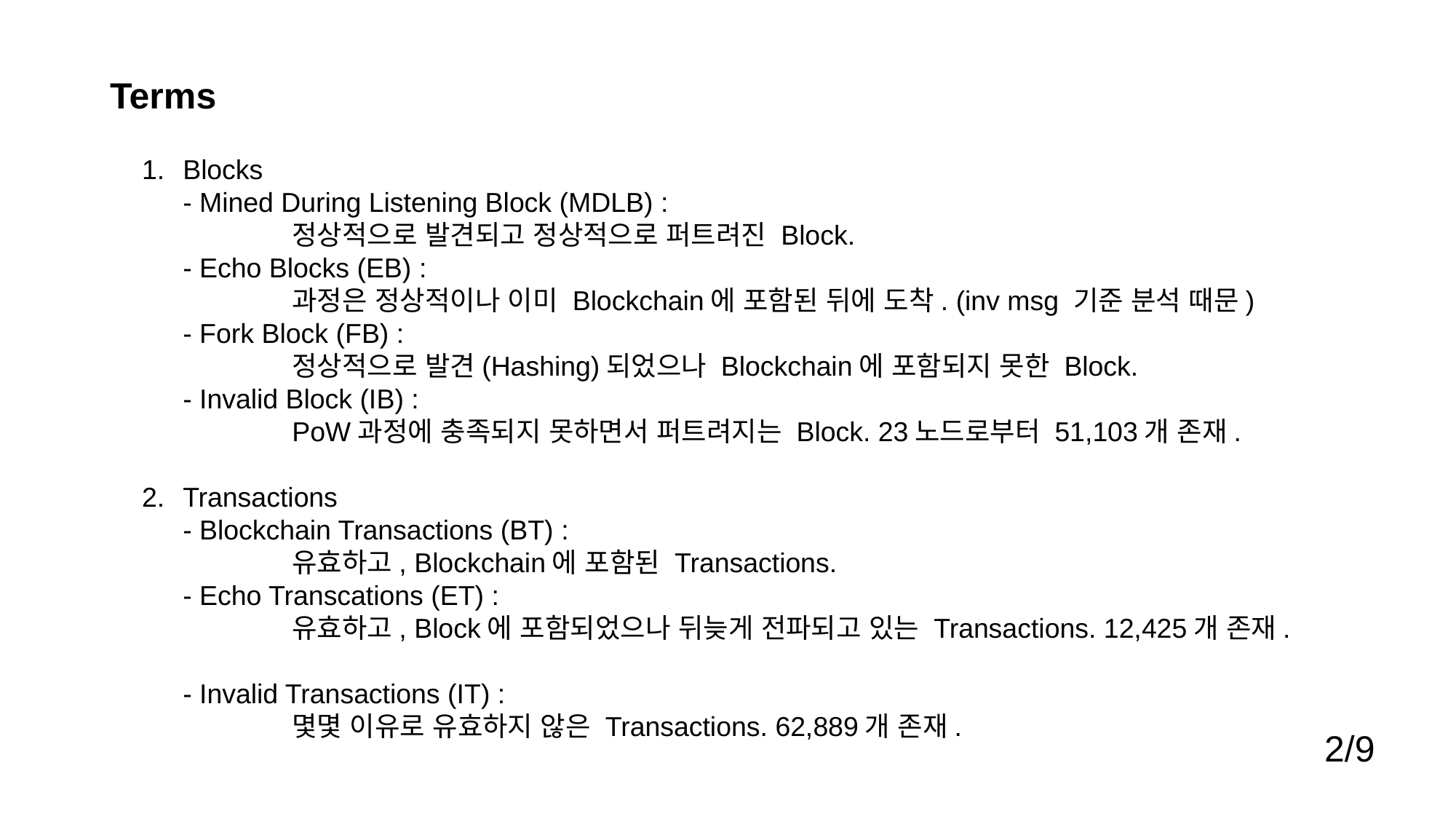

Terms
Blocks
- Mined During Listening Block (MDLB) :
 	정상적으로 발견되고 정상적으로 퍼트려진 Block.
- Echo Blocks (EB) :
 	과정은 정상적이나 이미 Blockchain에 포함된 뒤에 도착. (inv msg 기준 분석 때문)
- Fork Block (FB) :
 	정상적으로 발견(Hashing)되었으나 Blockchain에 포함되지 못한 Block.
- Invalid Block (IB) :
 	PoW과정에 충족되지 못하면서 퍼트려지는 Block. 23노드로부터 51,103개 존재.
Transactions
- Blockchain Transactions (BT) :
 	유효하고, Blockchain에 포함된 Transactions.
- Echo Transcations (ET) :
 	유효하고, Block에 포함되었으나 뒤늦게 전파되고 있는 Transactions. 12,425개 존재.
- Invalid Transactions (IT) :
 	몇몇 이유로 유효하지 않은 Transactions. 62,889개 존재.
2/9